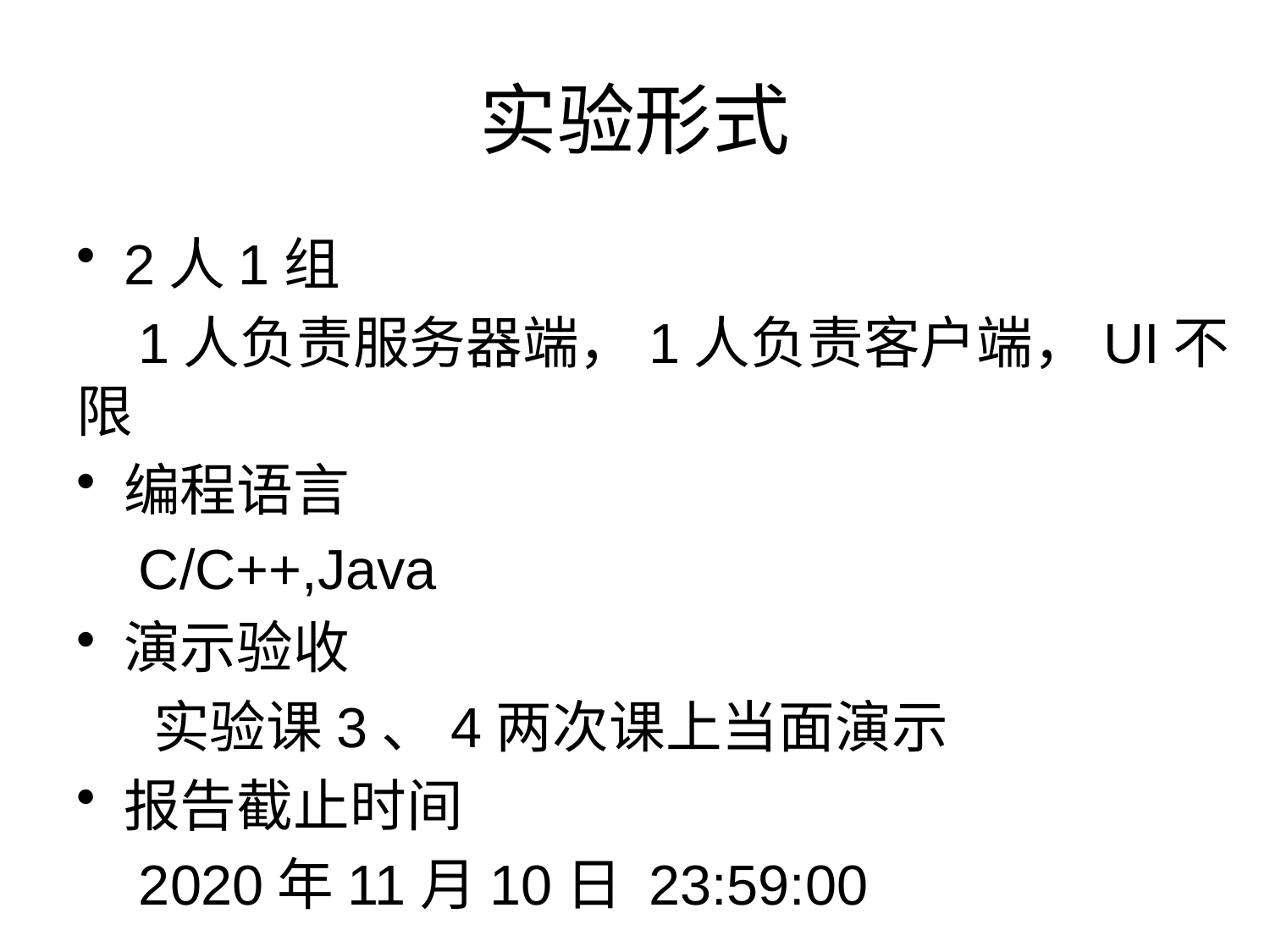

# 实验形式
2人1组
    1人负责服务器端，1人负责客户端，UI不限
编程语言
    C/C++,Java
演示验收
     实验课3、4两次课上当面演示
报告截止时间
    2020年11月10日 23:59:00